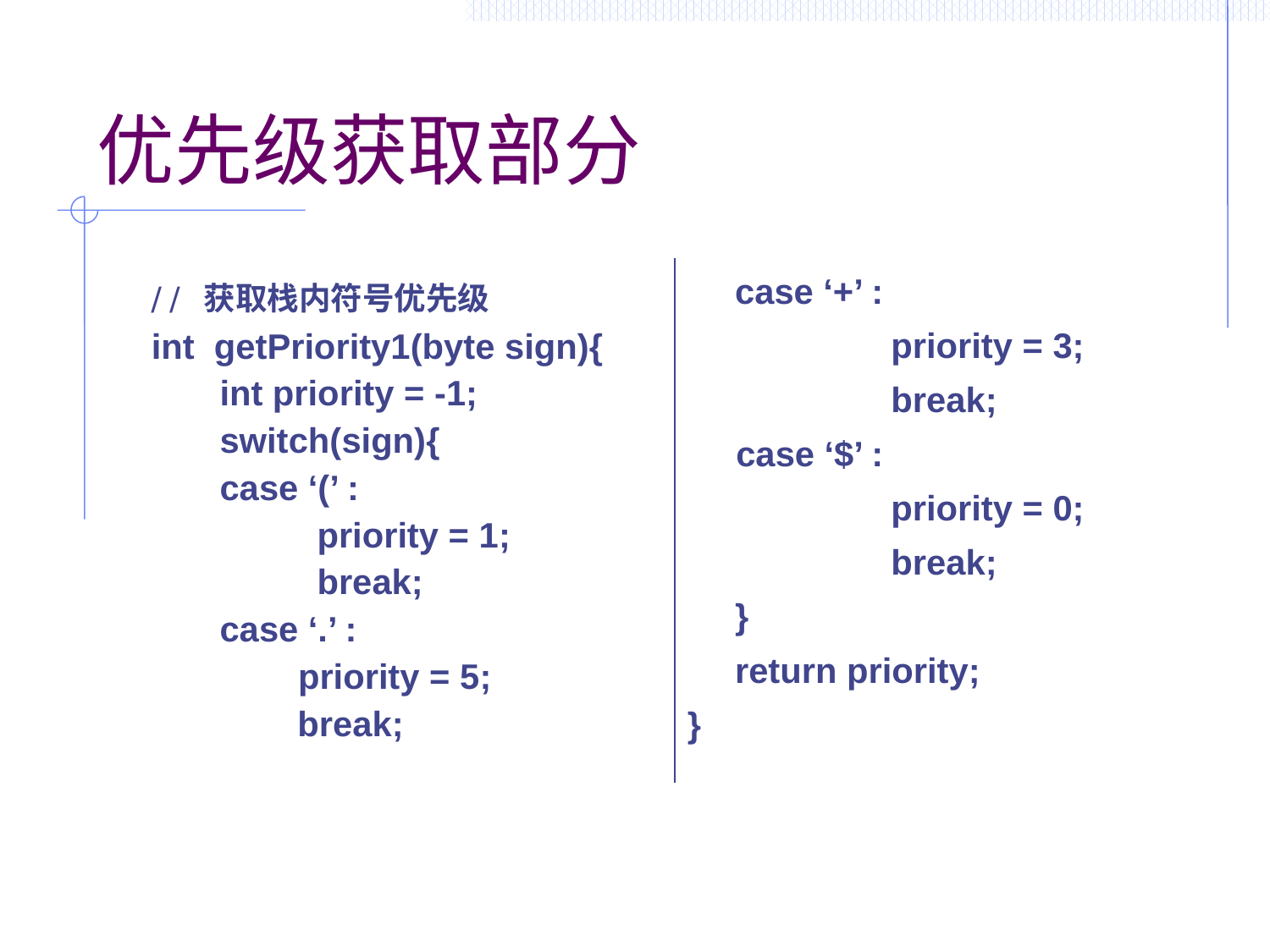

# 优先级获取部分
| // 获取栈内符号优先级 int getPriority1(byte sign){ int priority = -1; switch(sign){ case ‘(’ : priority = 1; break; case ‘.’ : priority = 5; break; | case ‘+’ : priority = 3; break; case ‘$’ : priority = 0; break; } return priority; } |
| --- | --- |